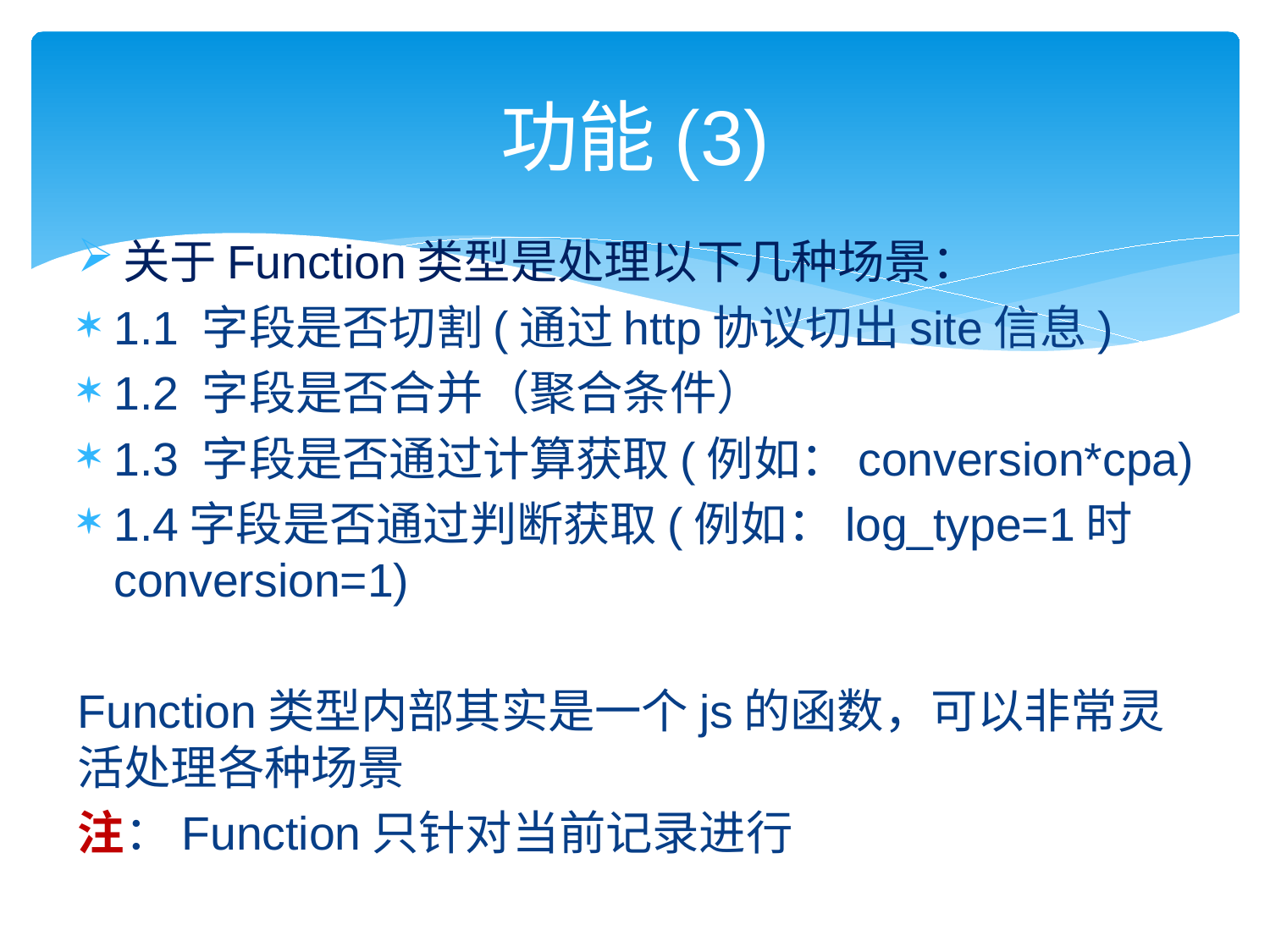

# 功能(3)
关于Function类型是处理以下几种场景：
1.1 字段是否切割(通过http协议切出site信息)
1.2 字段是否合并（聚合条件）
1.3 字段是否通过计算获取(例如：conversion*cpa)
1.4字段是否通过判断获取(例如：log_type=1时conversion=1)

Function类型内部其实是一个js的函数，可以非常灵活处理各种场景
注：Function只针对当前记录进行